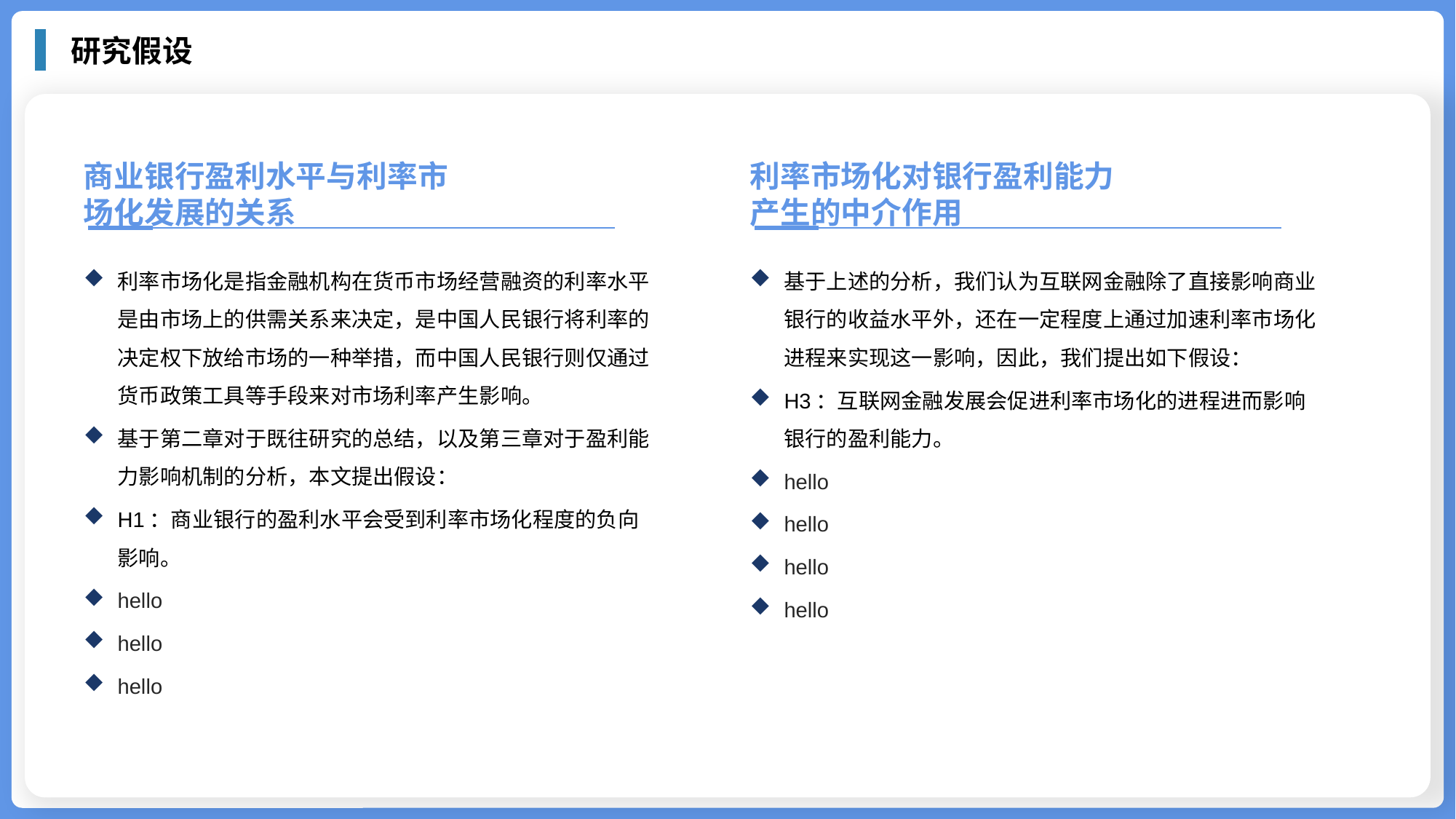

研究假设
商业银行盈利水平与利率市场化发展的关系
利率市场化对银行盈利能力产生的中介作用
利率市场化是指金融机构在货币市场经营融资的利率水平是由市场上的供需关系来决定，是中国人民银行将利率的决定权下放给市场的一种举措，而中国人民银行则仅通过货币政策工具等手段来对市场利率产生影响。
基于第二章对于既往研究的总结，以及第三章对于盈利能力影响机制的分析，本文提出假设：
H1：商业银行的盈利水平会受到利率市场化程度的负向影响。
hello
hello
hello
基于上述的分析，我们认为互联网金融除了直接影响商业银行的收益水平外，还在一定程度上通过加速利率市场化进程来实现这一影响，因此，我们提出如下假设：
H3：互联网金融发展会促进利率市场化的进程进而影响银行的盈利能力。
hello
hello
hello
hello